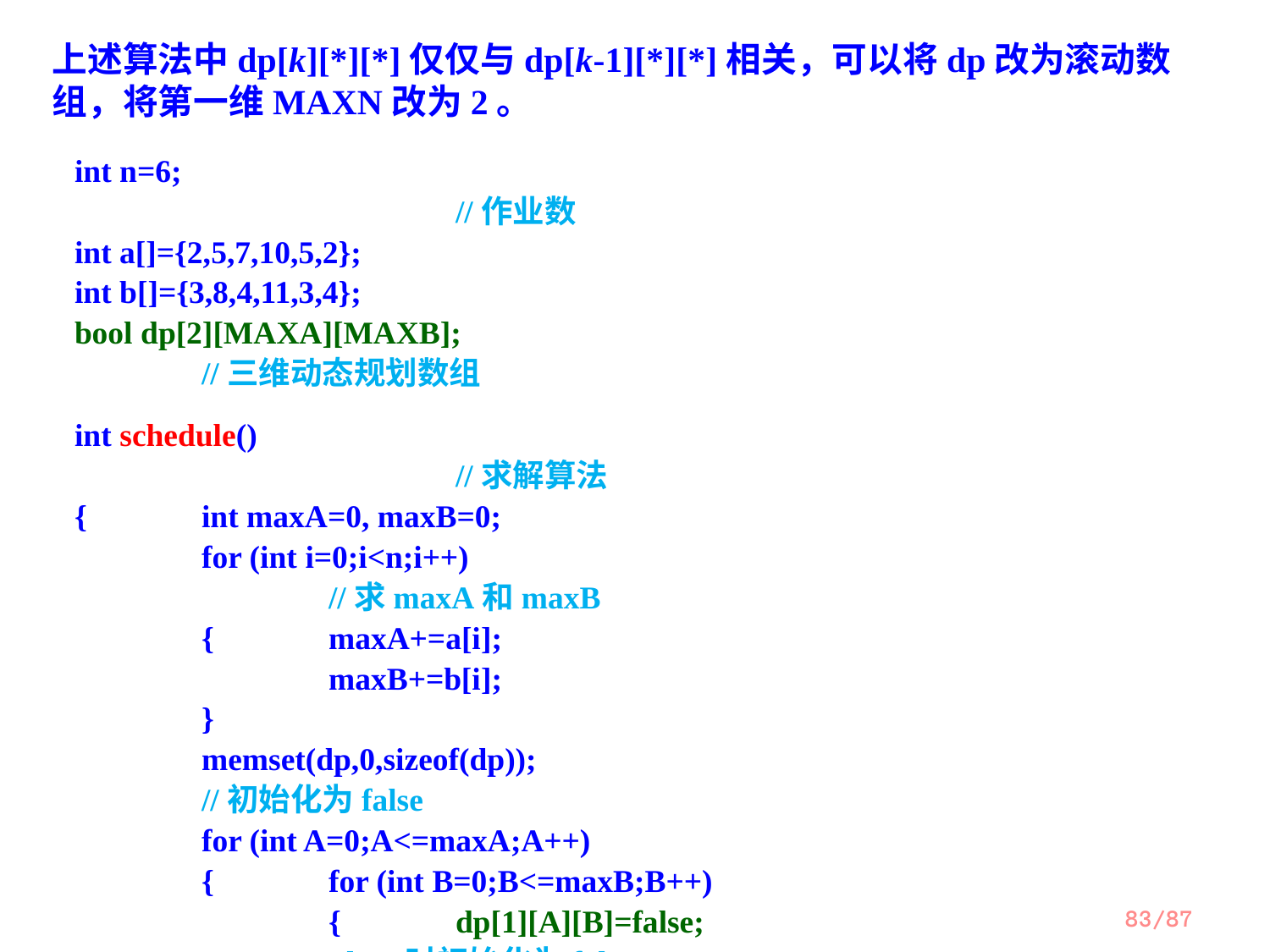

上述算法中dp[k][*][*]仅仅与dp[k-1][*][*]相关，可以将dp改为滚动数组，将第一维MAXN改为2。
int n=6;												//作业数
int a[]={2,5,7,10,5,2};
int b[]={3,8,4,11,3,4};
bool dp[2][MAXA][MAXB];							//三维动态规划数组
int schedule()											//求解算法
{	int maxA=0, maxB=0;
	for (int i=0;i<n;i++)								//求maxA和maxB
	{	maxA+=a[i];
		maxB+=b[i];
	}
	memset(dp,0,sizeof(dp));							//初始化为false
	for (int A=0;A<=maxA;A++)
	{	for (int B=0;B<=maxB;B++)
		{	dp[1][A][B]=false;							//k=1时初始化为false
			dp[0][A][B]=true;							//k=0时一定有解
		}
	}
	int c=0;
83/87